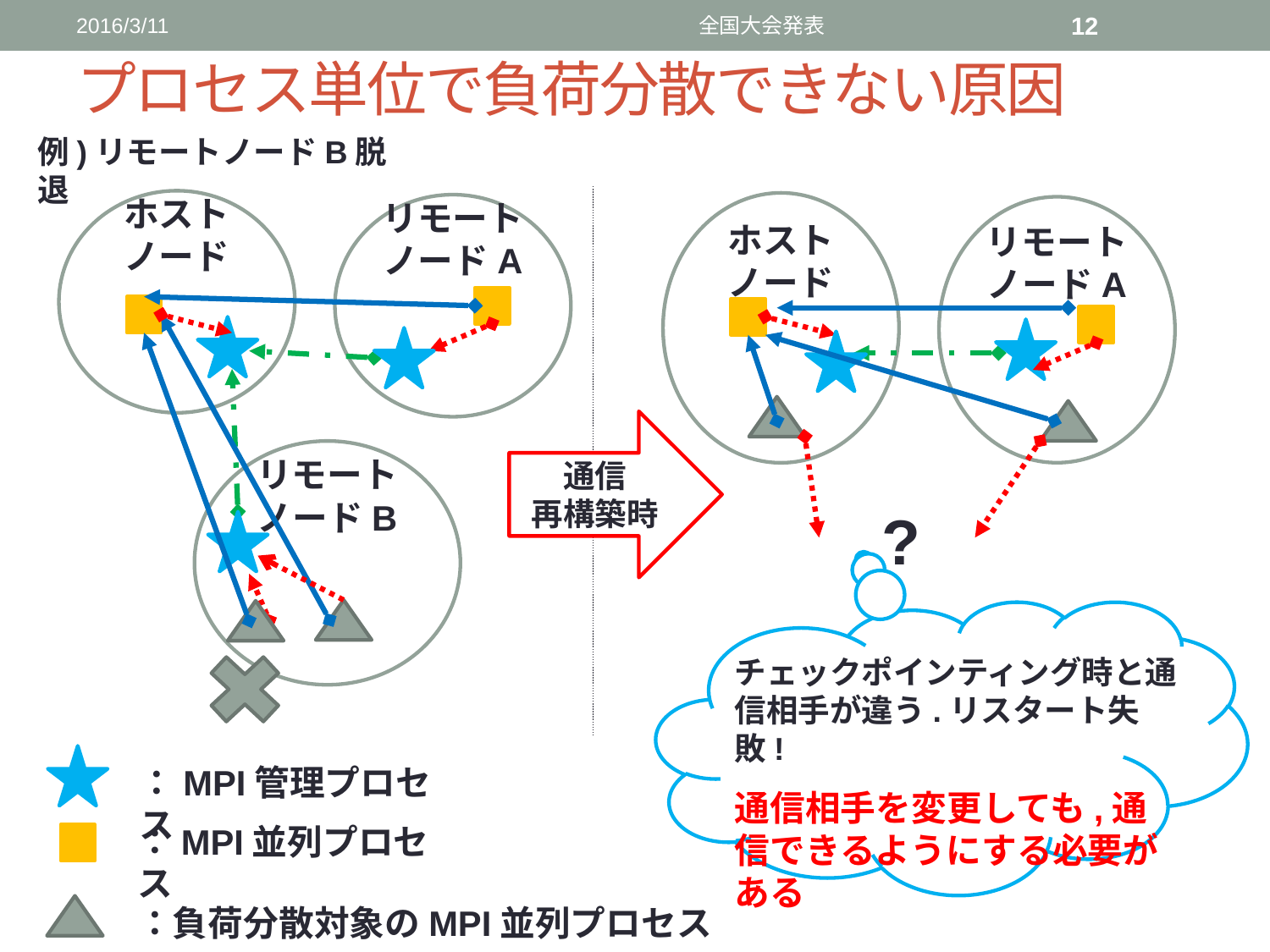

2016/3/11
全国大会発表
12
プロセス単位で負荷分散できない原因
例)リモートノードB脱退
ホストノード

ホストノード

リモートノードA

リモートノードA

通信
再構築時
リモートノードB

?

チェックポインティング時と通信相手が違う.リスタート失敗!

通信相手を変更しても,通信できるようにする必要がある

：MPI管理プロセス
：MPI並列プロセス

：負荷分散対象のMPI並列プロセス